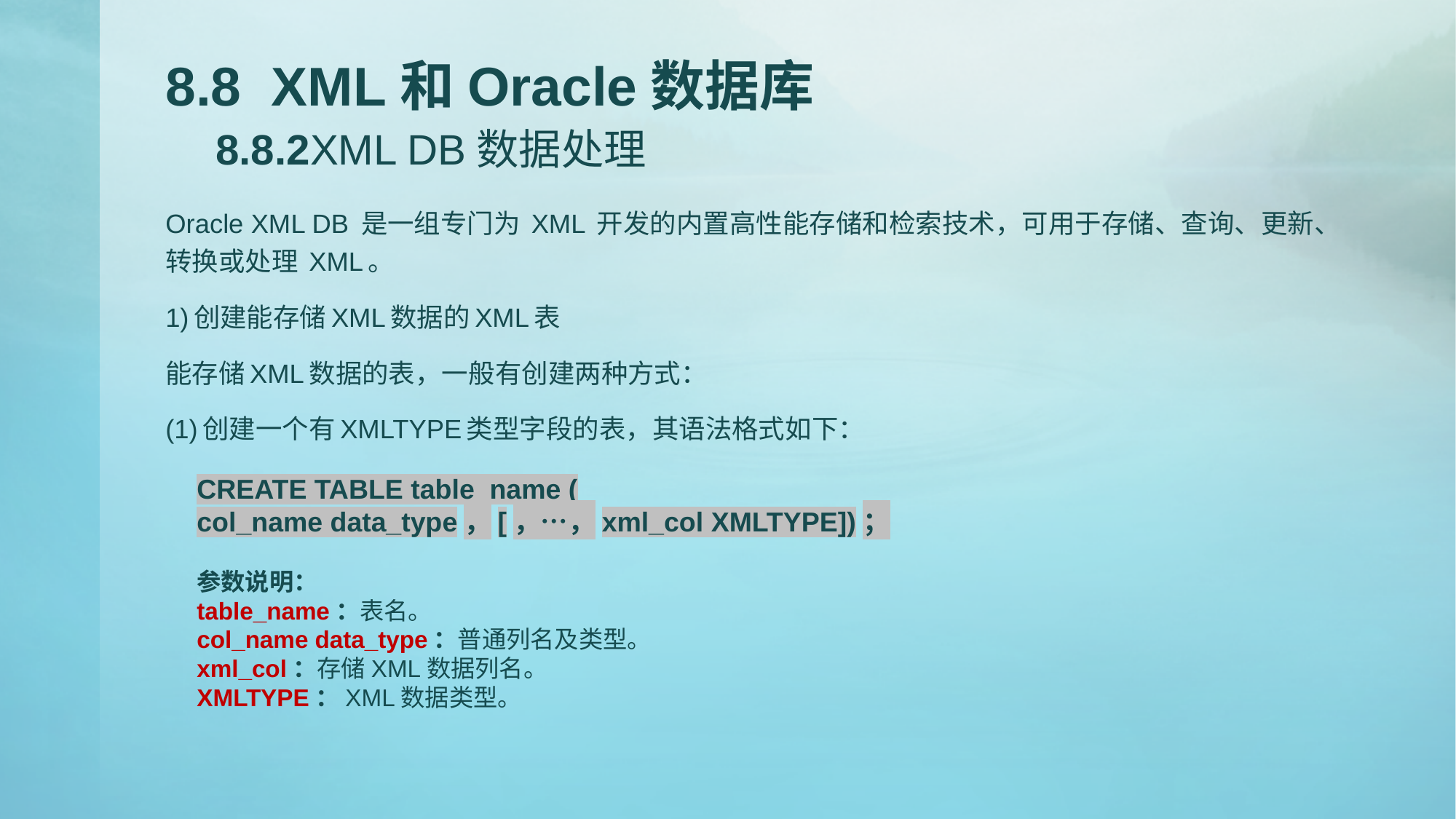

# 8.8  XML和Oracle数据库 8.8.2XML DB数据处理
Oracle XML DB 是一组专门为 XML 开发的内置高性能存储和检索技术，可用于存储、查询、更新、转换或处理 XML。
1)创建能存储XML数据的XML表
能存储XML数据的表，一般有创建两种方式：
(1)创建一个有XMLTYPE类型字段的表，其语法格式如下：
CREATE TABLE table_name (
col_name data_type，[，…，xml_col XMLTYPE])；

参数说明：
table_name：表名。
col_name data_type：普通列名及类型。
xml_col：存储XML数据列名。
XMLTYPE：XML数据类型。